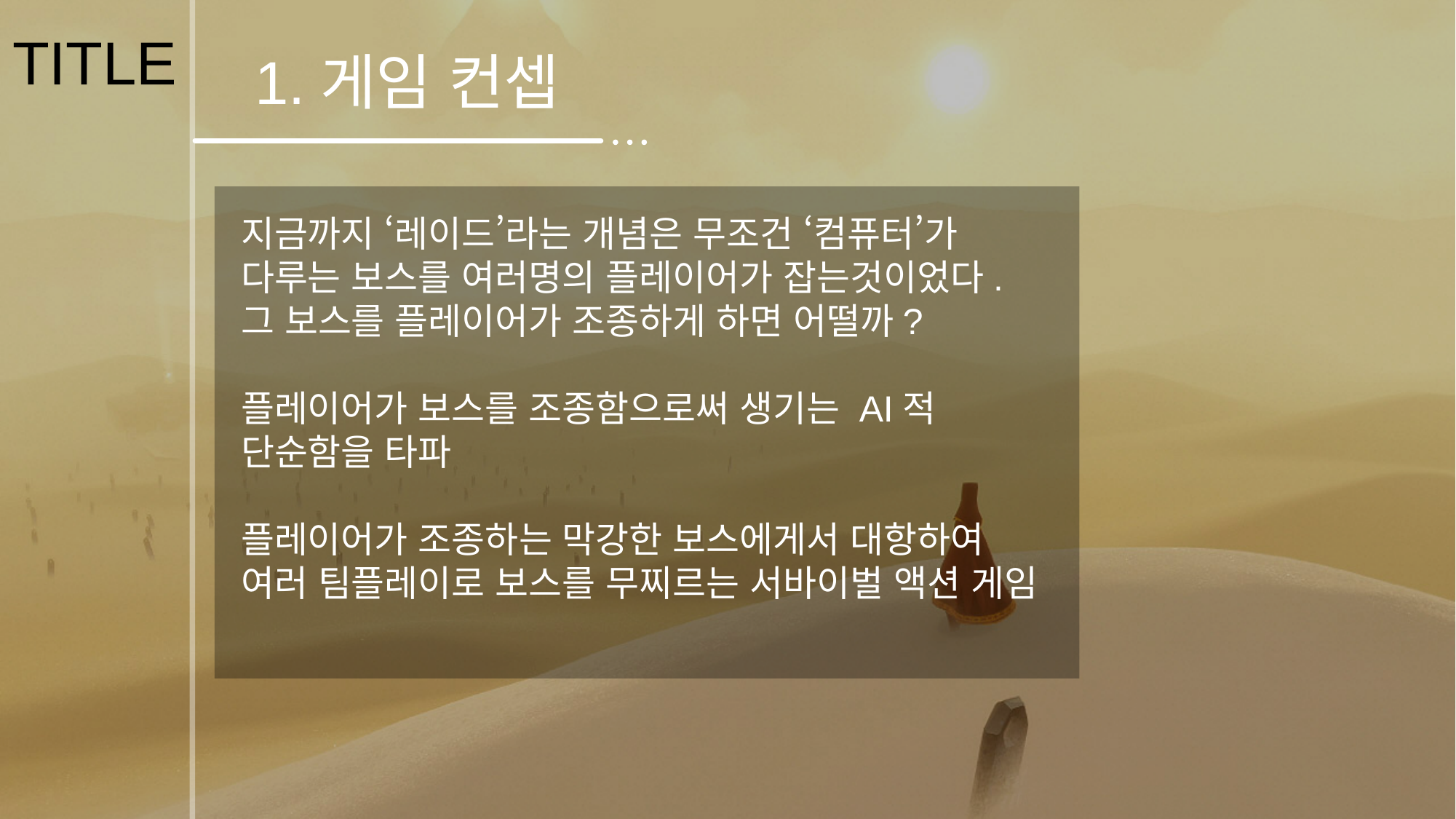

TITLE
1.게임 컨셉

지금까지 ‘레이드’라는 개념은 무조건 ‘컴퓨터’가 다루는 보스를 여러명의 플레이어가 잡는것이었다.
그 보스를 플레이어가 조종하게 하면 어떨까?

플레이어가 보스를 조종함으로써 생기는 AI적 단순함을 타파

플레이어가 조종하는 막강한 보스에게서 대항하여
여러 팀플레이로 보스를 무찌르는 서바이벌 액션 게임